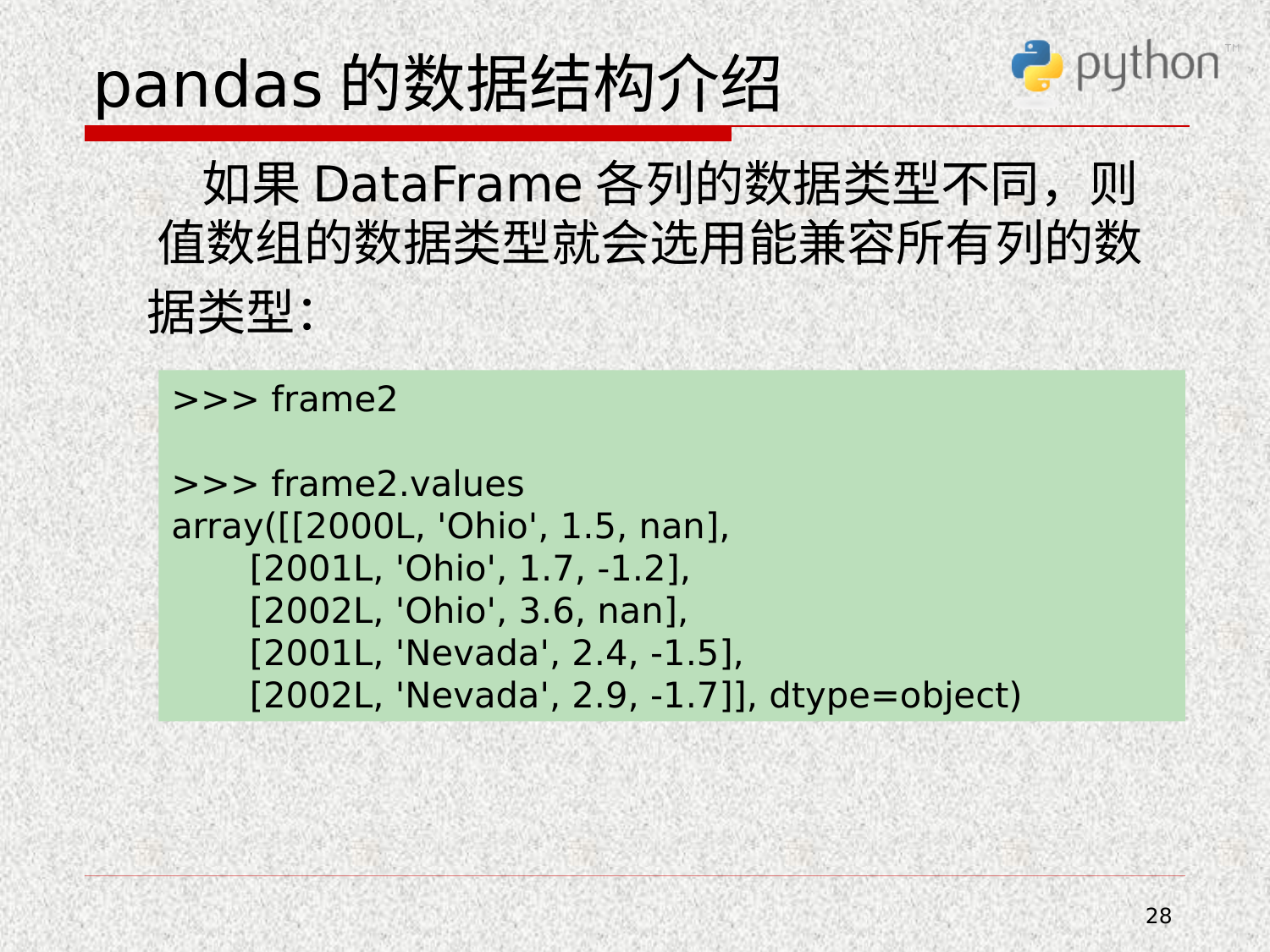

# pandas的数据结构介绍
         如果DataFrame各列的数据类型不同，则值数组的数据类型就会选用能兼容所有列的数
    据类型：
>>> frame2

>>> frame2.values
array([[2000L, 'Ohio', 1.5, nan],
       [2001L, 'Ohio', 1.7, -1.2],
       [2002L, 'Ohio', 3.6, nan],
       [2001L, 'Nevada', 2.4, -1.5],
       [2002L, 'Nevada', 2.9, -1.7]], dtype=object)
28